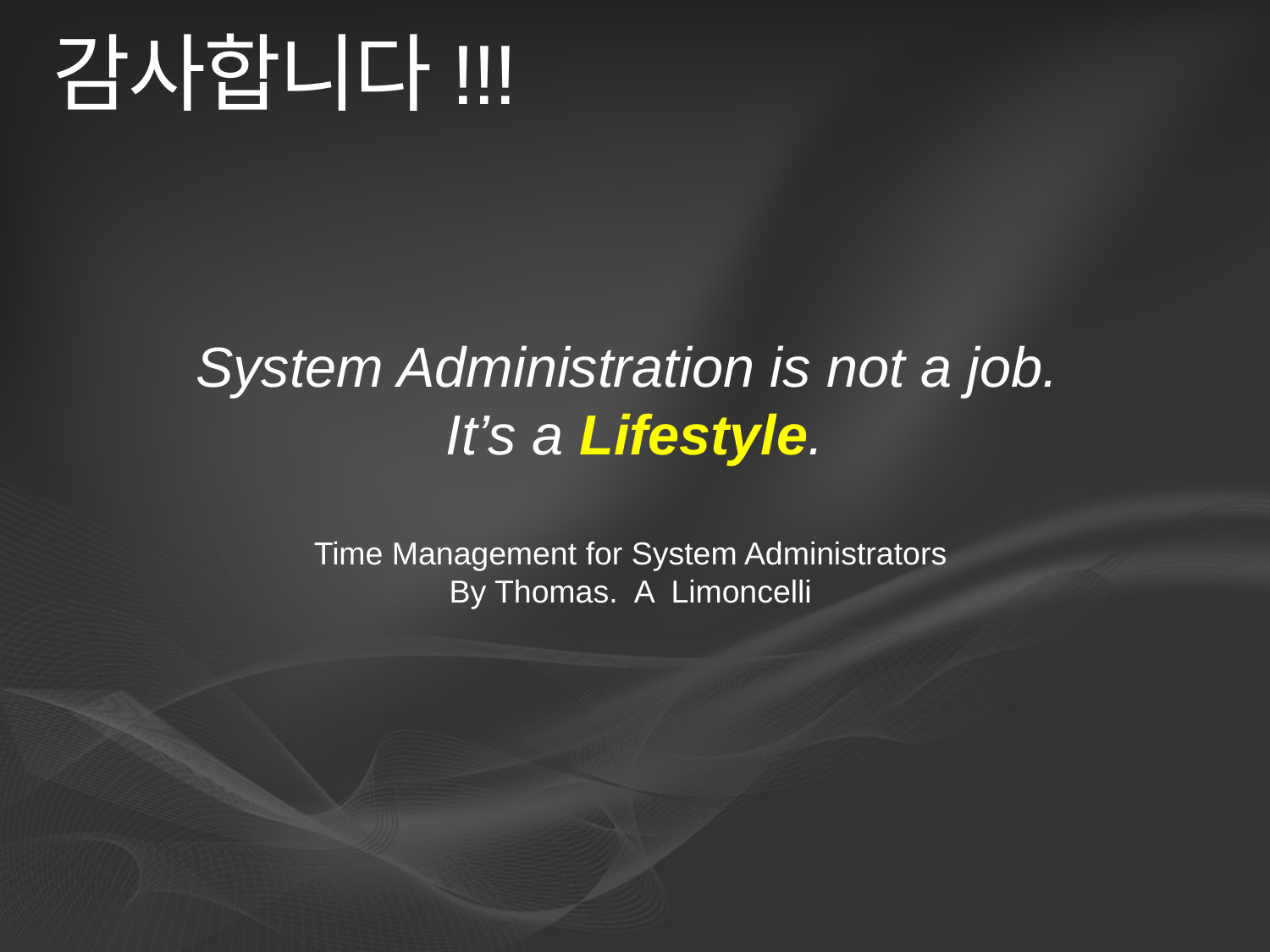

# 감사합니다!!!
System Administration is not a job.
It’s a Lifestyle.

Time Management for System Administrators
By Thomas.  A  Limoncelli